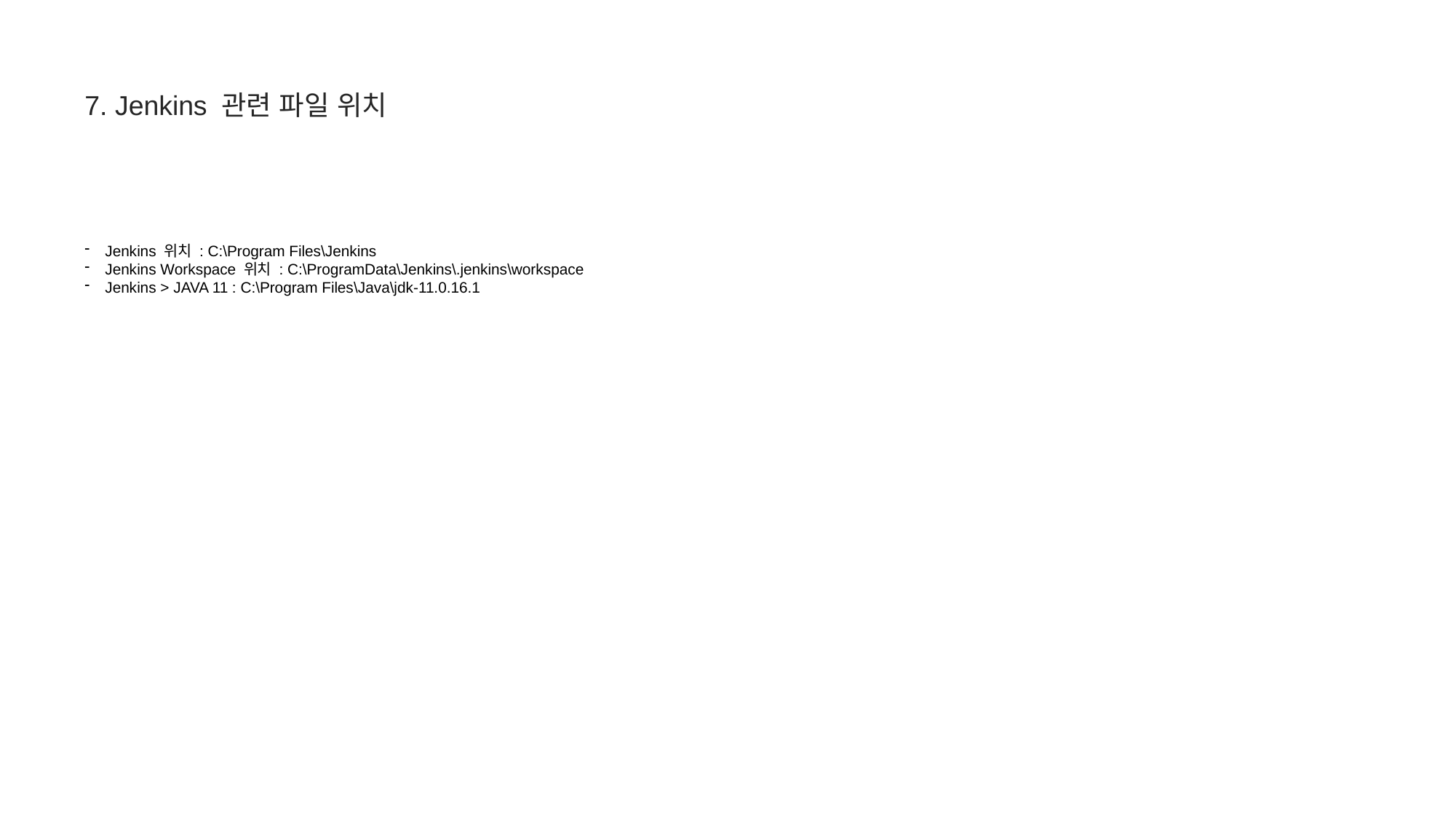

7. Jenkins 관련 파일 위치

Jenkins 위치 : C:\Program Files\Jenkins
Jenkins Workspace 위치 : C:\ProgramData\Jenkins\.jenkins\workspace
Jenkins > JAVA 11 : C:\Program Files\Java\jdk-11.0.16.1